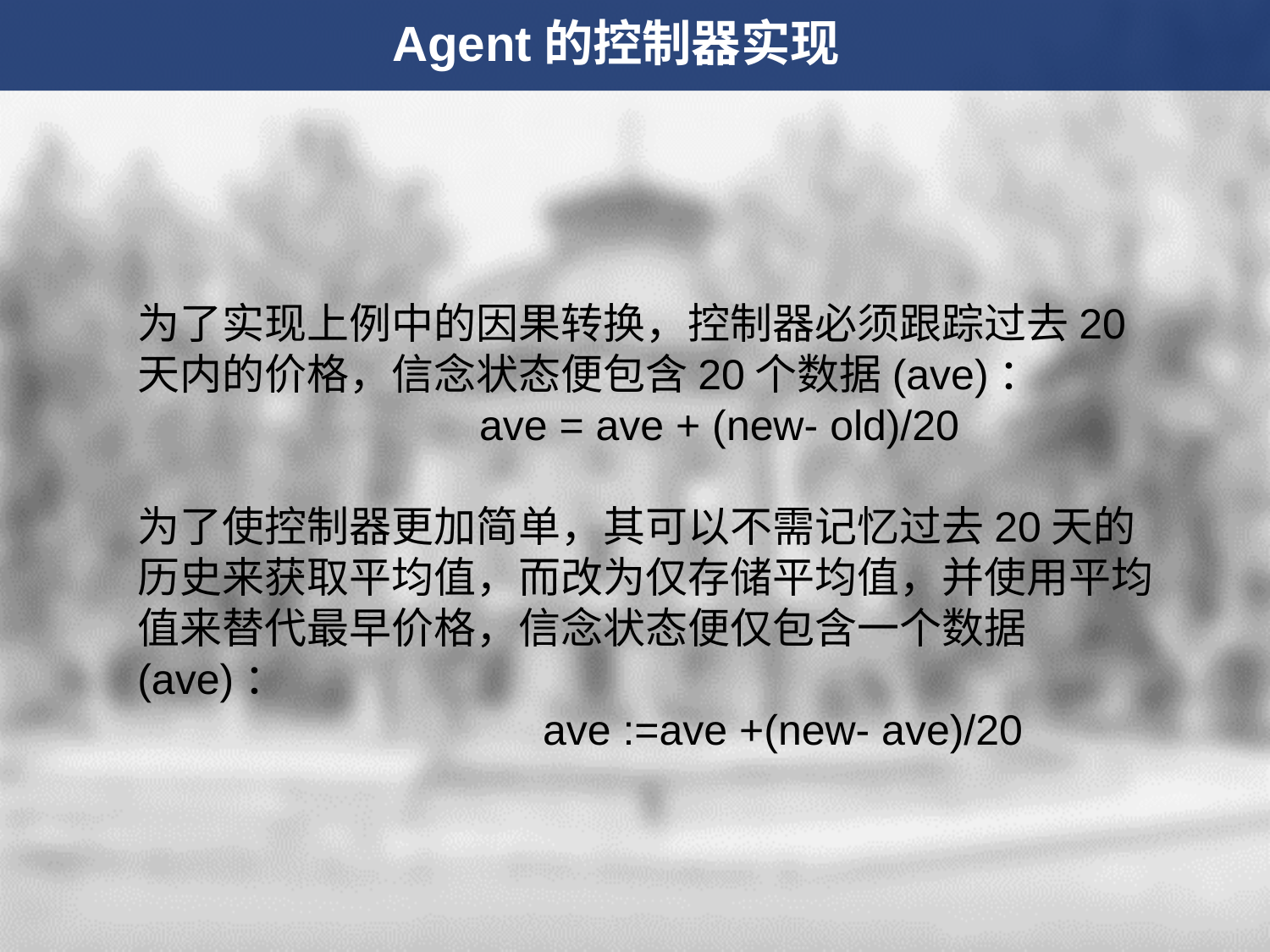

Agent的控制器实现

为了实现上例中的因果转换，控制器必须跟踪过去20天内的价格，信念状态便包含20个数据(ave)：
	ave = ave + (new- old)/20

为了使控制器更加简单，其可以不需记忆过去20天的历史来获取平均值，而改为仅存储平均值，并使用平均值来替代最早价格，信念状态便仅包含一个数据(ave)：
		ave :=ave +(new- ave)/20